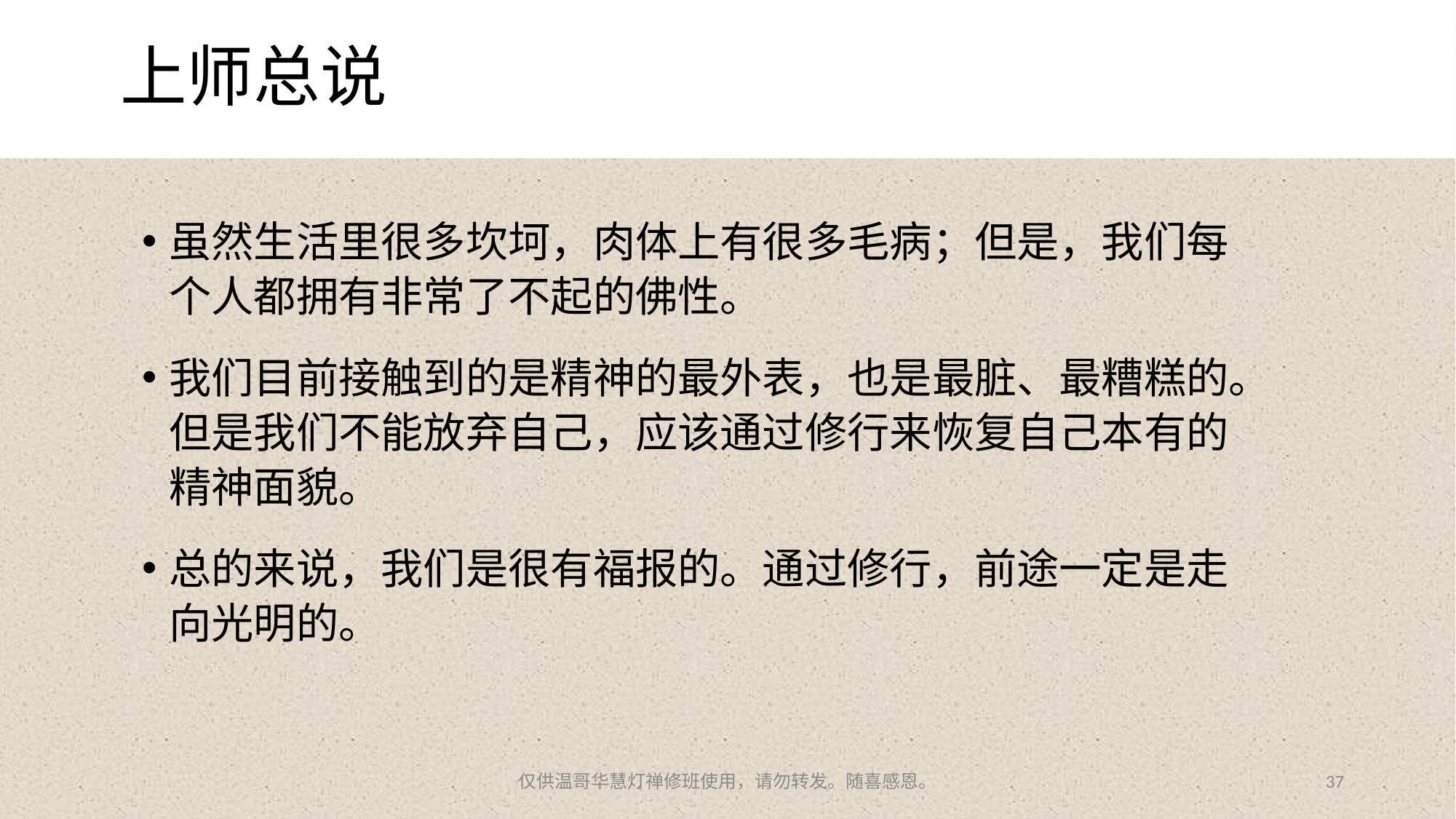

# 上师总说
虽然生活里很多坎坷，肉体上有很多毛病；但是，我们每个人都拥有非常了不起的佛性。
我们目前接触到的是精神的最外表，也是最脏、最糟糕的。但是我们不能放弃自己，应该通过修行来恢复自己本有的精神面貌。
总的来说，我们是很有福报的。通过修行，前途一定是走向光明的。

仅供温哥华慧灯禅修班使用，请勿转发。随喜感恩。
37